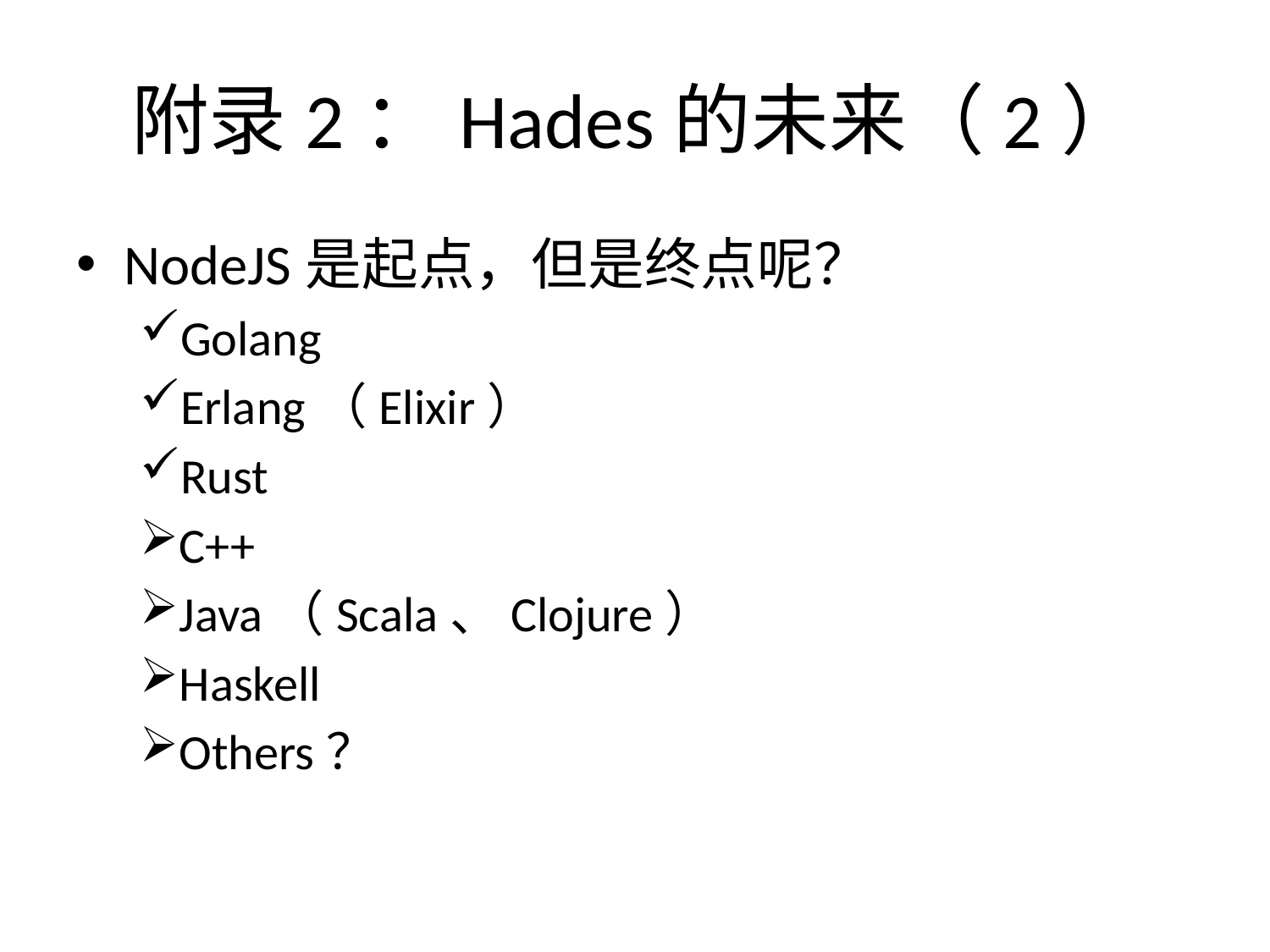

# 附录2：Hades的未来（2）
NodeJS是起点，但是终点呢？
Golang
Erlang（Elixir）
Rust
C++
Java（Scala、Clojure）
Haskell
Others？